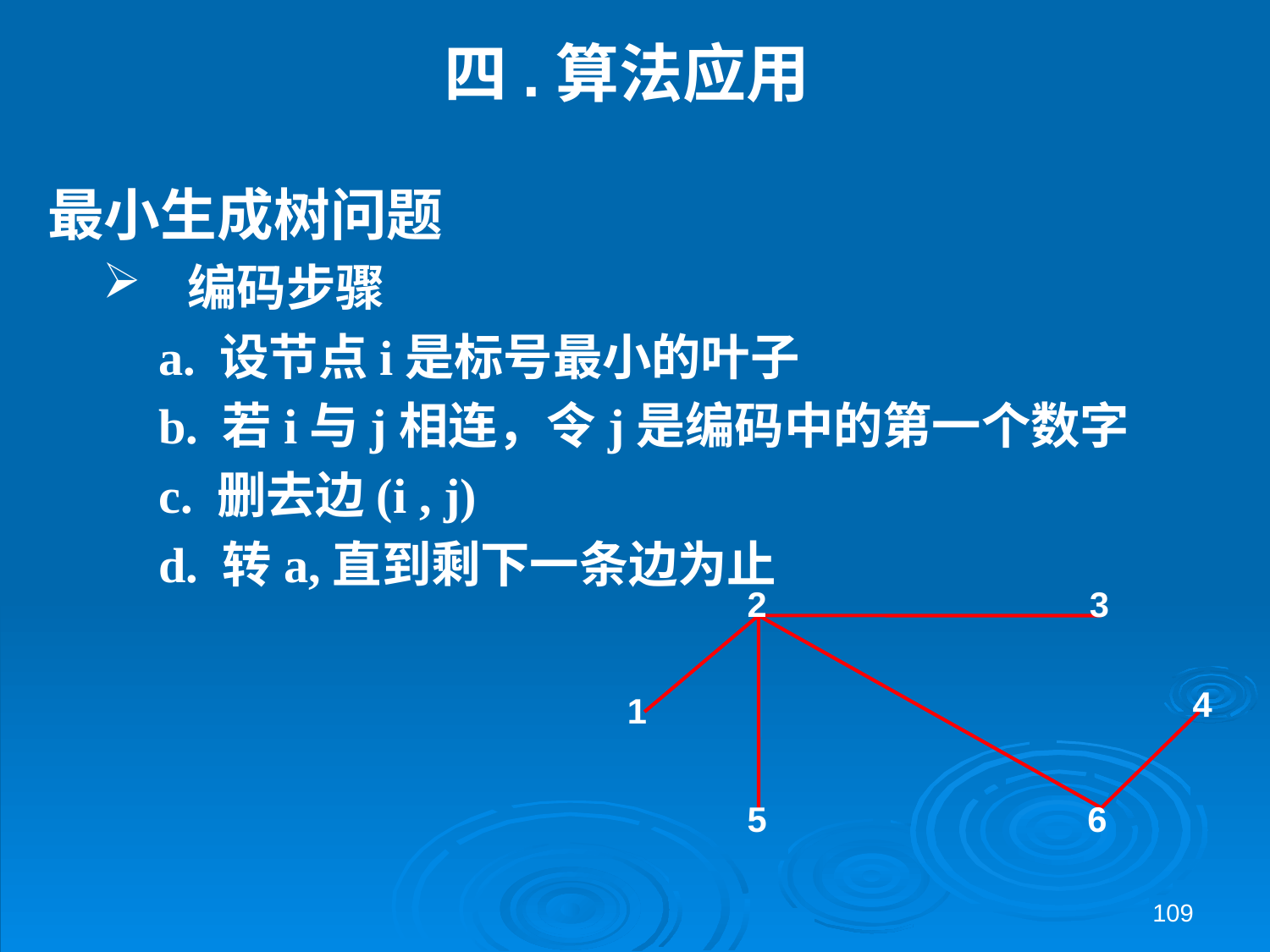

# 四.算法应用
最小生成树问题
编码步骤
a. 设节点i是标号最小的叶子
b. 若i与j相连，令j是编码中的第一个数字
c. 删去边(i , j)
d. 转a,直到剩下一条边为止

2
3

4
1

5
6
109